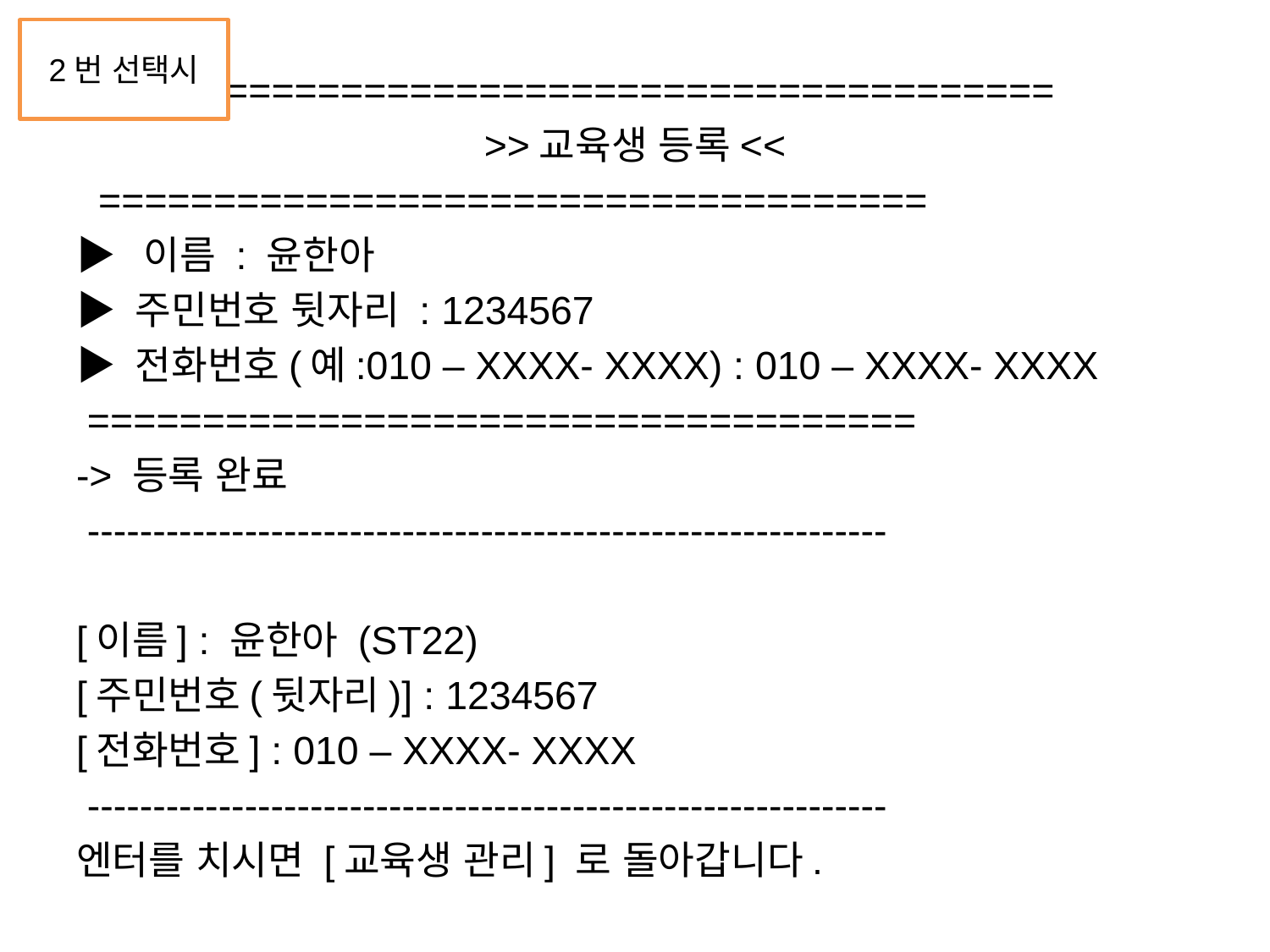

2번 선택시
 ====================================
>>교육생 등록<<
  ====================================
▶	 이름 : 윤한아
▶ 주민번호 뒷자리 : 1234567
▶ 전화번호(예:010 – XXXX- XXXX) : 010 – XXXX- XXXX
 ====================================
-> 등록 완료
 -------------------------------------------------------------

[이름] : 윤한아 (ST22)
[주민번호(뒷자리)] : 1234567
[전화번호] : 010 – XXXX- XXXX
 -------------------------------------------------------------
엔터를 치시면 [교육생 관리] 로 돌아갑니다.